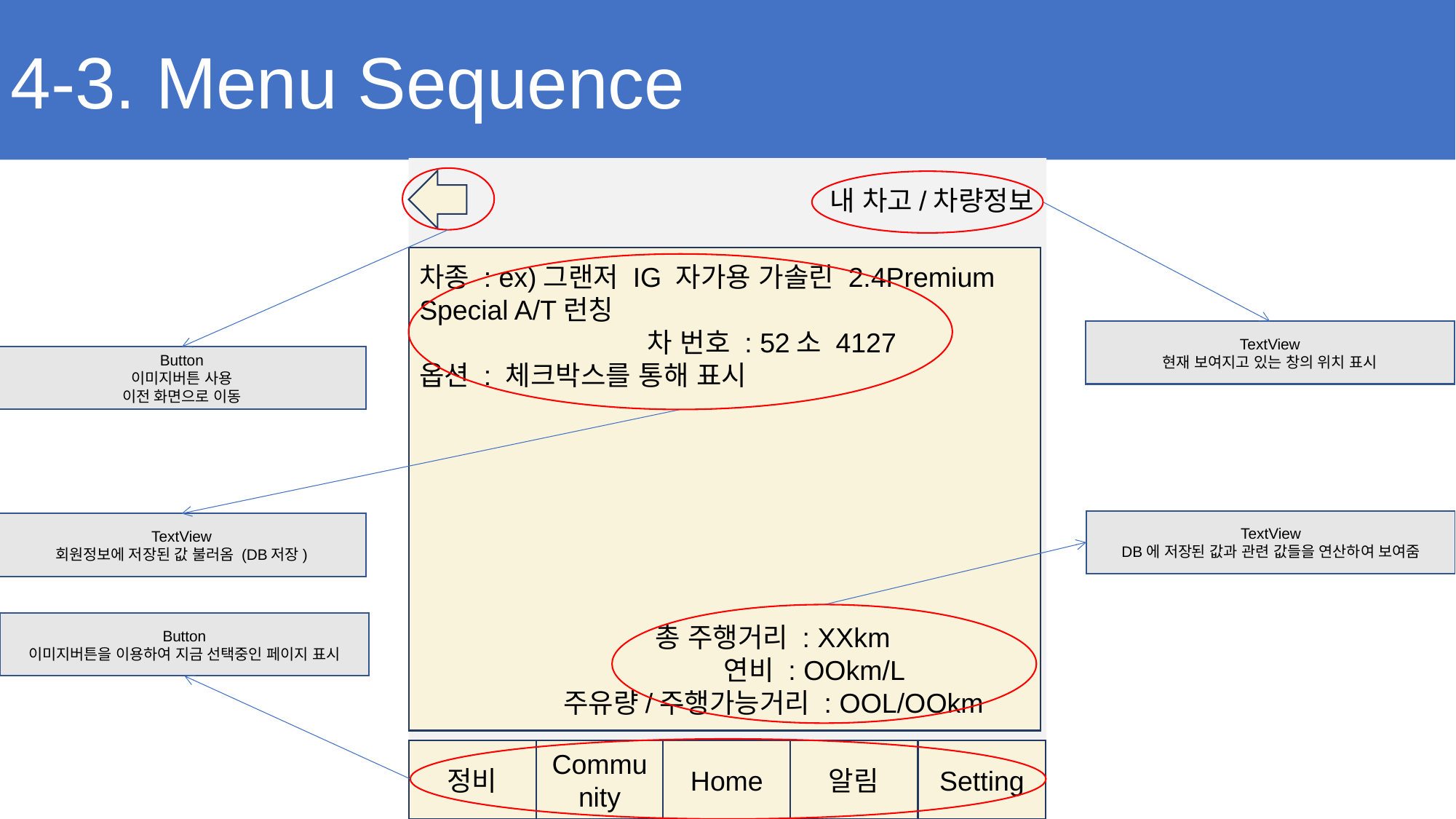

4-3. Menu Sequence

정비
Community
Home
알림
Setting
차종 : ex)그랜저 IG 자가용 가솔린 2.4Premium Special A/T런칭
                             차 번호 : 52소 4127
옵션 : 체크박스를 통해 표시

                              총 주행거리 : XXkm
                                       연비 : OOkm/L
                  주유량/주행가능거리 : OOL/OOkm
내 차고/차량정보

TextView
현재 보여지고 있는 창의 위치 표시
Button
이미지버튼 사용
이전 화면으로 이동
TextView
DB에 저장된 값과 관련 값들을 연산하여 보여줌
TextView
회원정보에 저장된 값 불러옴 (DB저장)

Button
이미지버튼을 이용하여 지금 선택중인 페이지 표시